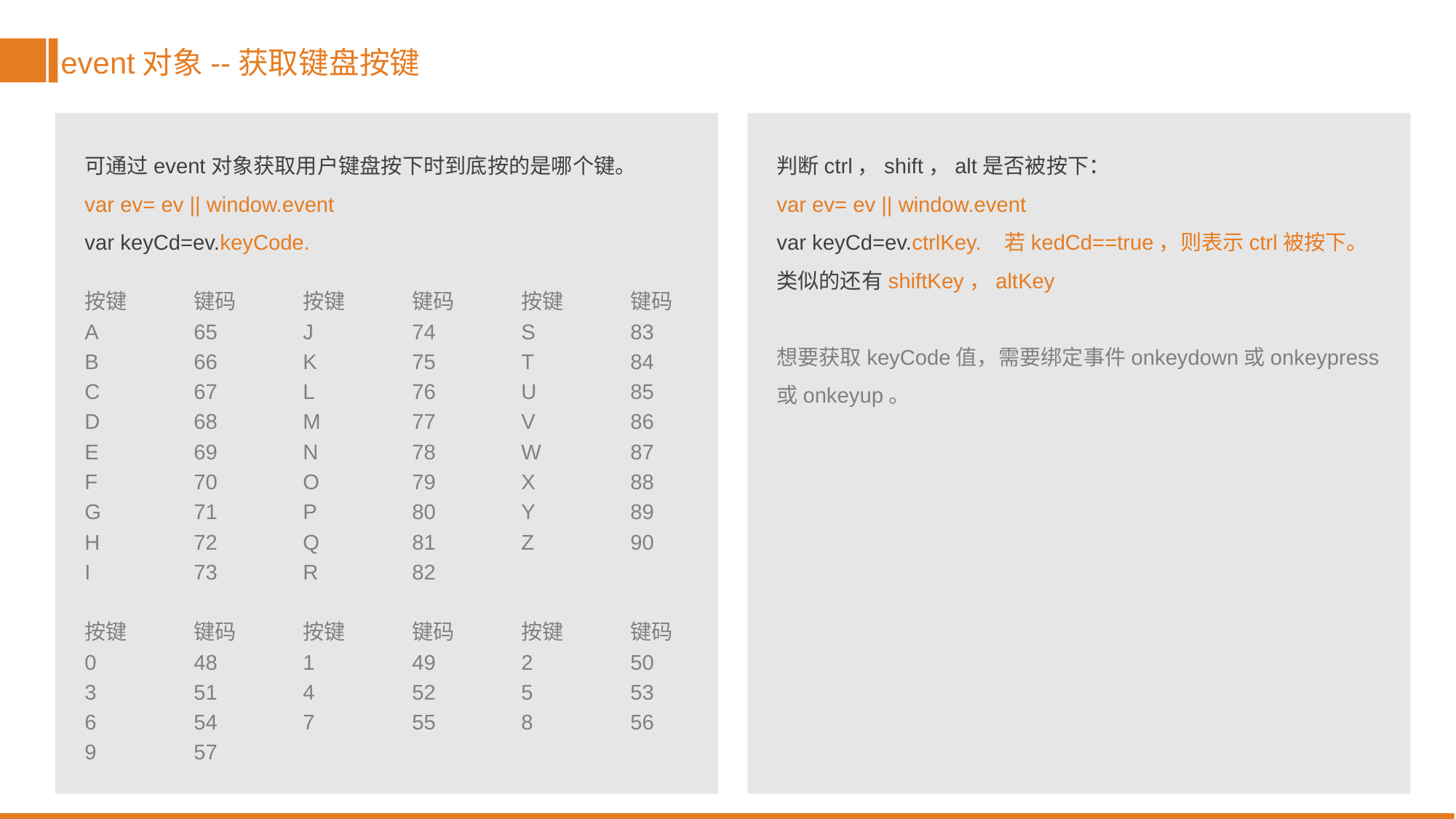

event对象--获取键盘按键

可通过event对象获取用户键盘按下时到底按的是哪个键。
var ev= ev || window.event
var keyCd=ev.keyCode.

判断ctrl，shift，alt是否被按下：
var ev= ev || window.event
var keyCd=ev.ctrlKey.   若kedCd==true，则表示ctrl被按下。
类似的还有shiftKey，altKey

想要获取keyCode值，需要绑定事件onkeydown或onkeypress
或onkeyup。

按键	键码	按键	键码	按键	键码
A	65	J	74	S	83
B	66	K	75	T	84
C	67	L	76	U	85
D	68	M	77	V	86
E	69	N	78	W	87
F	70	O	79	X	88
G	71	P	80	Y	89
H	72	Q	81	Z	90
I	73	R	82

按键	键码	按键	键码	按键	键码
0	48	1	49	2	50
3	51	4	52	5	53
6	54	7	55	8	56
9	57